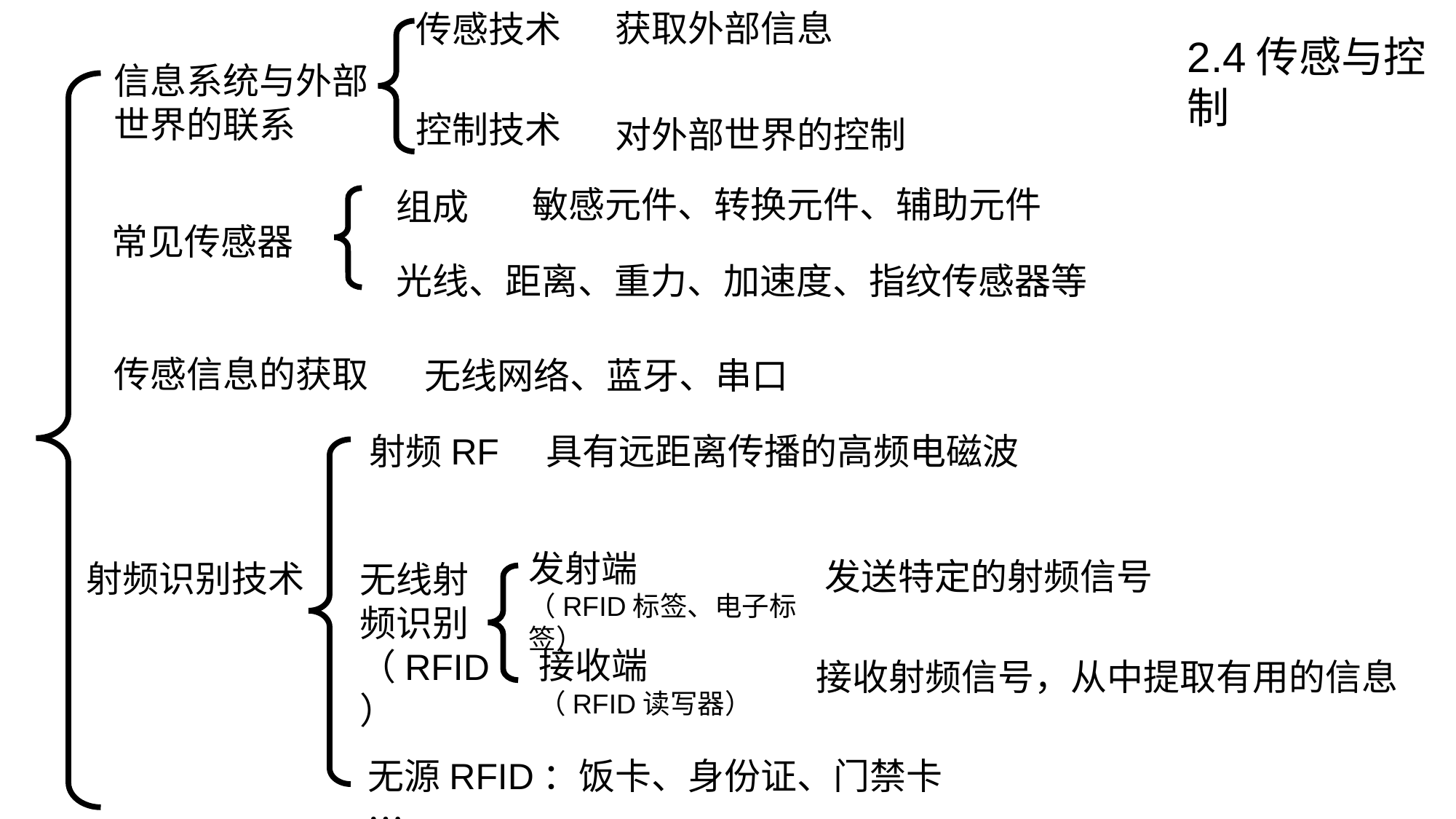

获取外部信息
传感技术

2.4传感与控制
信息系统与外部世界的联系

控制技术
对外部世界的控制
敏感元件、转换元件、辅助元件
组成

常见传感器
光线、距离、重力、加速度、指纹传感器等
传感信息的获取
无线网络、蓝牙、串口
射频RF
具有远距离传播的高频电磁波

发射端
（RFID标签、电子标签）
发送特定的射频信号
射频识别技术
无线射频识别
（RFID）

接收端
（RFID读写器）
接收射频信号，从中提取有用的信息
无源RFID：饭卡、身份证、门禁卡…